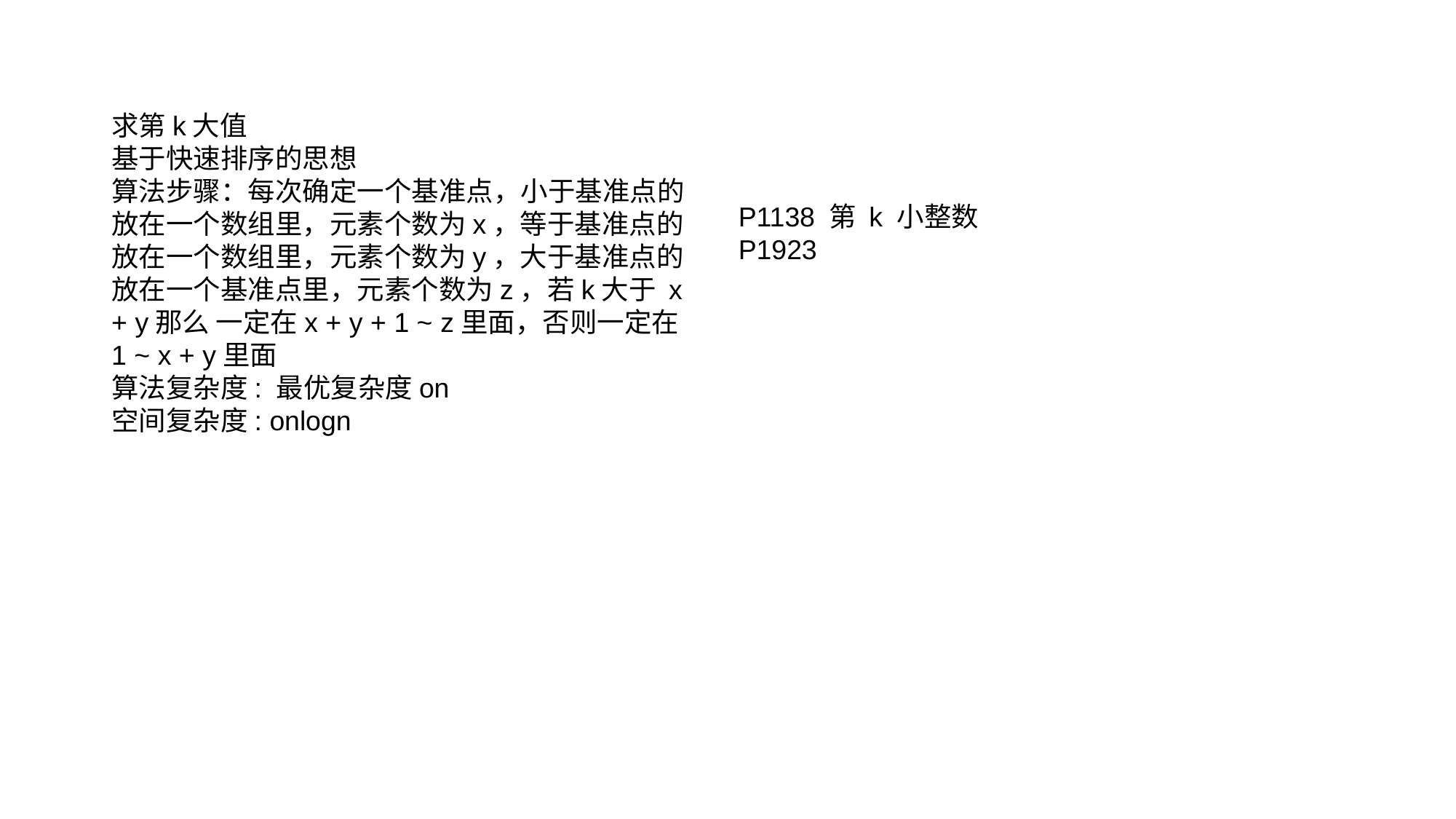

求第k大值
基于快速排序的思想
算法步骤：每次确定一个基准点，小于基准点的放在一个数组里，元素个数为x，等于基准点的放在一个数组里，元素个数为y，大于基准点的放在一个基准点里，元素个数为z，若k大于 x + y那么 一定在x + y + 1 ~ z里面，否则一定在1 ~ x + y里面
算法复杂度: 最优复杂度on
空间复杂度: onlogn
P1138 第 k 小整数
P1923